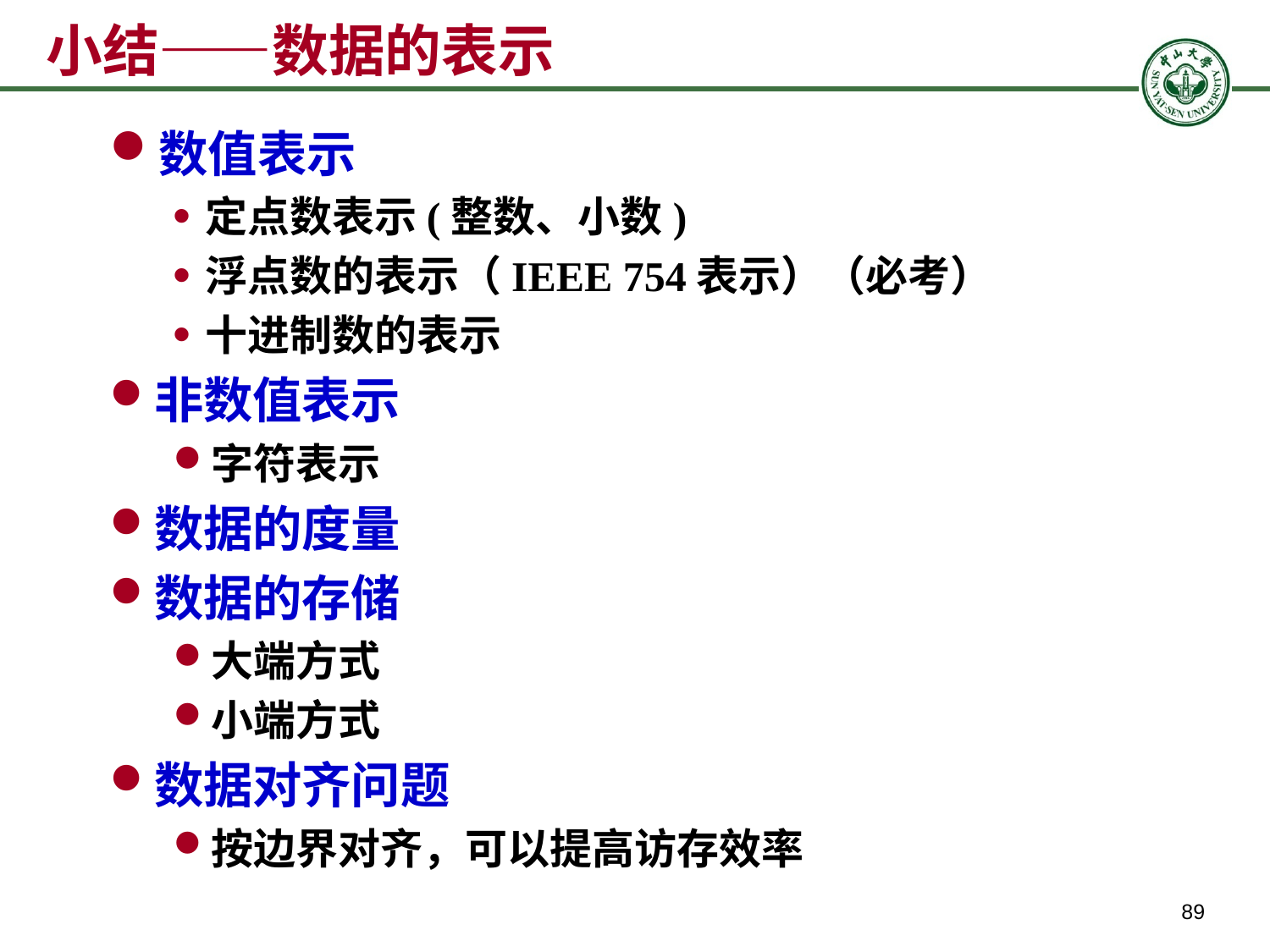

小结——数据的表示
数值表示
定点数表示(整数、小数)
浮点数的表示（IEEE 754表示）（必考）
十进制数的表示
非数值表示
字符表示
数据的度量
数据的存储
大端方式
小端方式
数据对齐问题
按边界对齐，可以提高访存效率